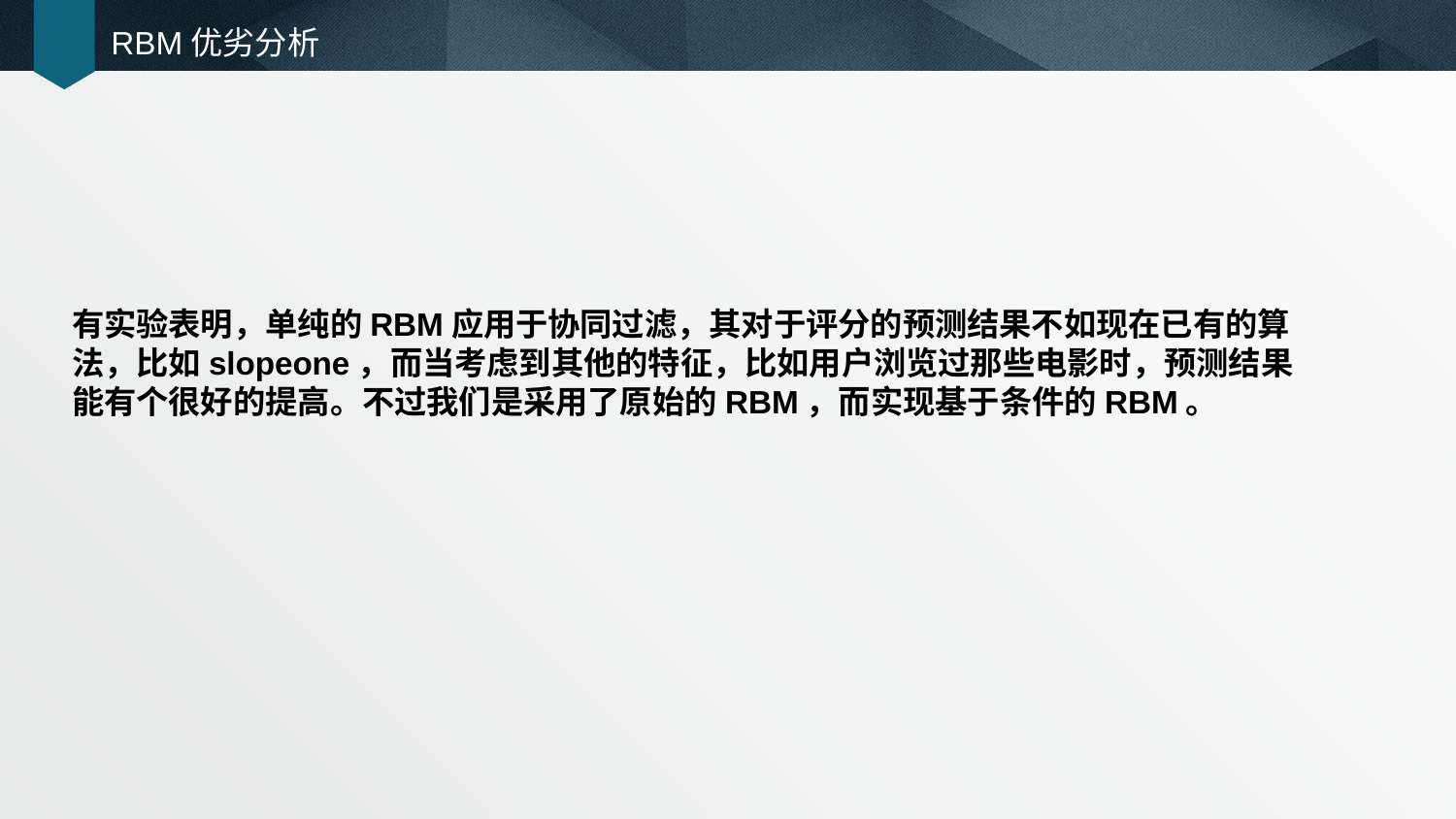

# RBM优劣分析
有实验表明，单纯的RBM应用于协同过滤，其对于评分的预测结果不如现在已有的算法，比如slopeone，而当考虑到其他的特征，比如用户浏览过那些电影时，预测结果能有个很好的提高。不过我们是采用了原始的RBM，而实现基于条件的RBM。